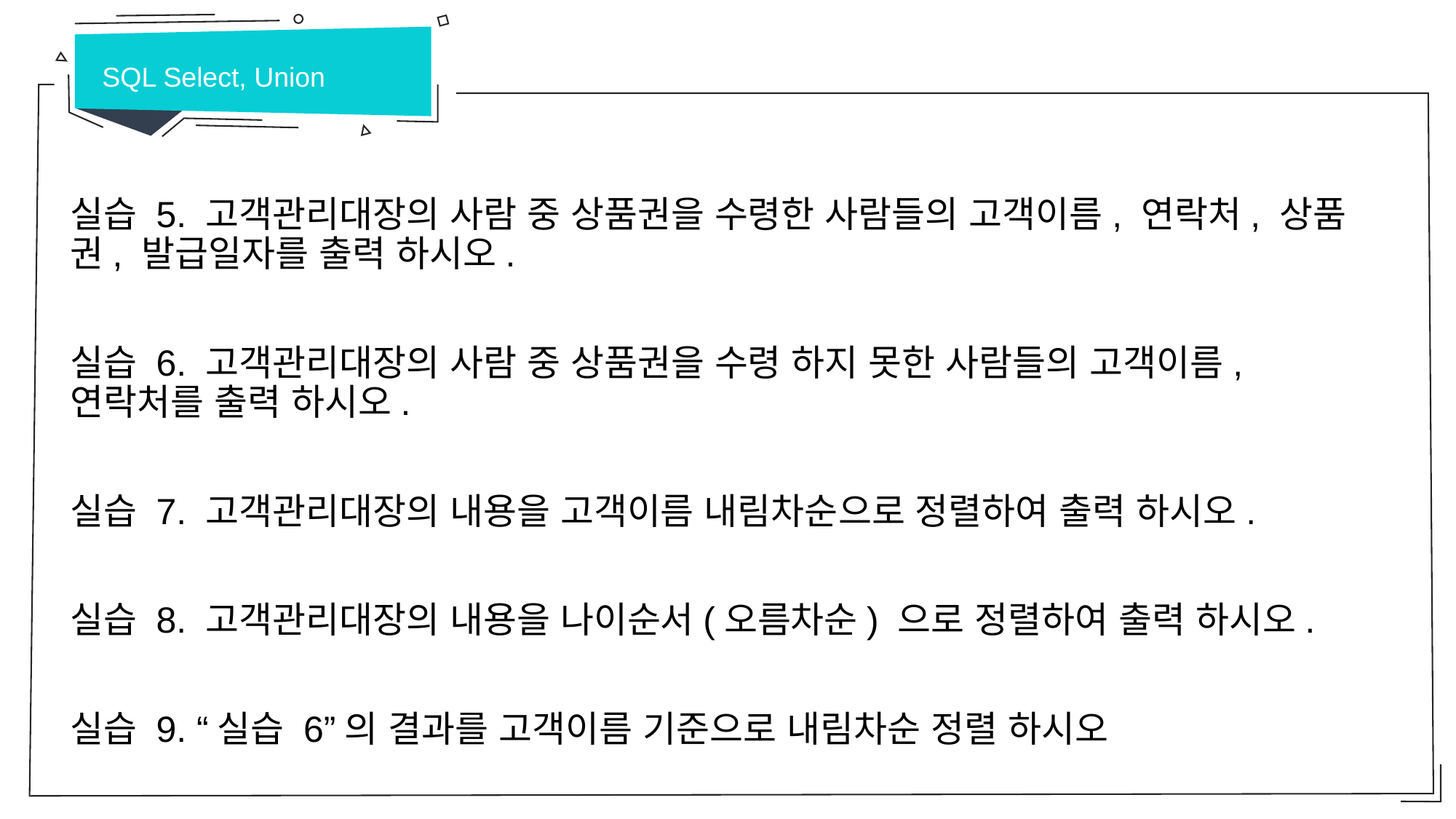

SQL Select, Union
실습 5. 고객관리대장의 사람 중 상품권을 수령한 사람들의 고객이름, 연락처, 상품권, 발급일자를 출력 하시오.

실습 6. 고객관리대장의 사람 중 상품권을 수령 하지 못한 사람들의 고객이름, 연락처를 출력 하시오.

실습 7. 고객관리대장의 내용을 고객이름 내림차순으로 정렬하여 출력 하시오.

실습 8. 고객관리대장의 내용을 나이순서(오름차순) 으로 정렬하여 출력 하시오.

실습 9. “실습 6”의 결과를 고객이름 기준으로 내림차순 정렬 하시오